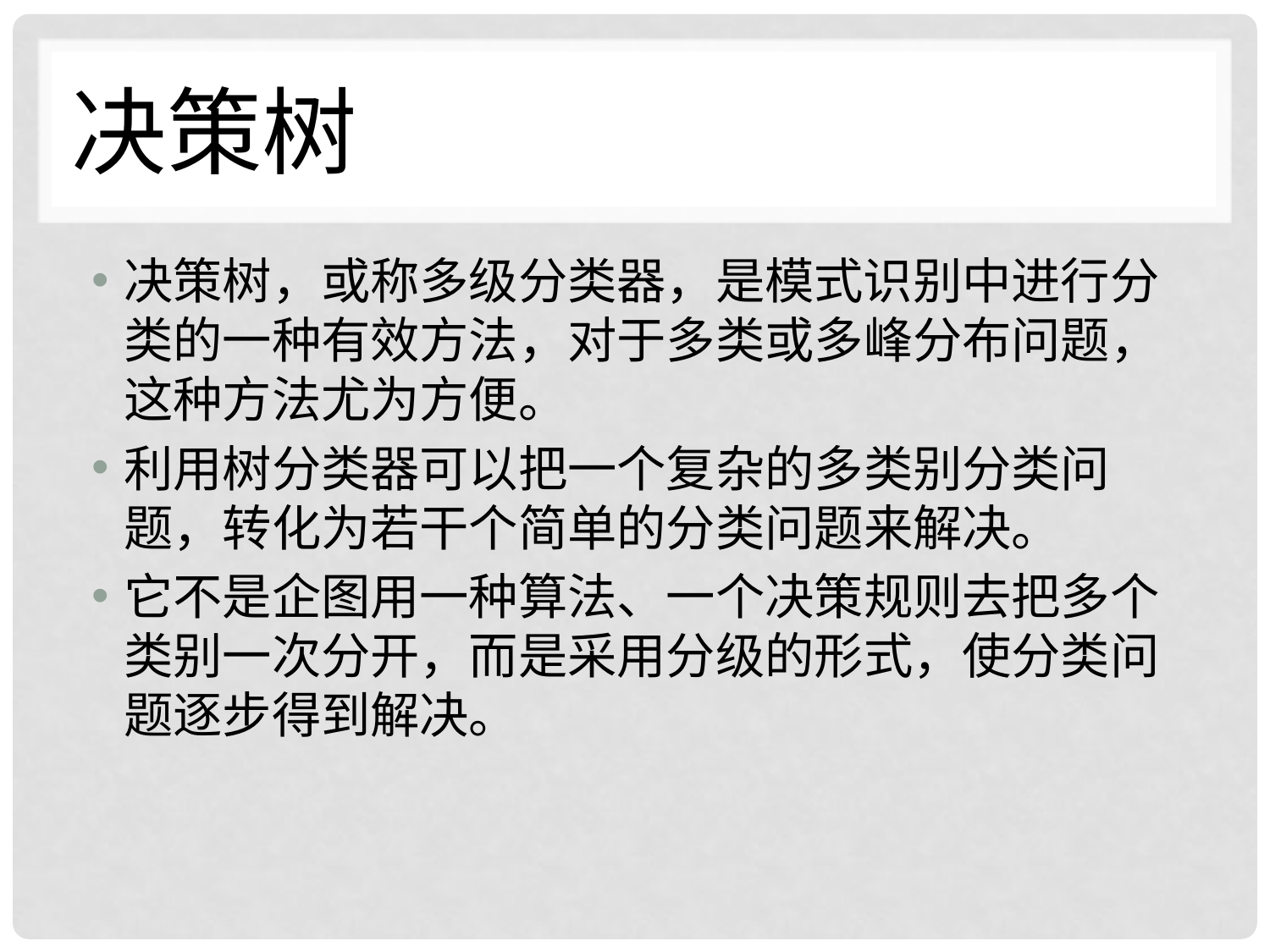

# 决策树
决策树，或称多级分类器，是模式识别中进行分类的一种有效方法，对于多类或多峰分布问题，这种方法尤为方便。
利用树分类器可以把一个复杂的多类别分类问题，转化为若干个简单的分类问题来解决。
它不是企图用一种算法、一个决策规则去把多个类别一次分开，而是采用分级的形式，使分类问题逐步得到解决。